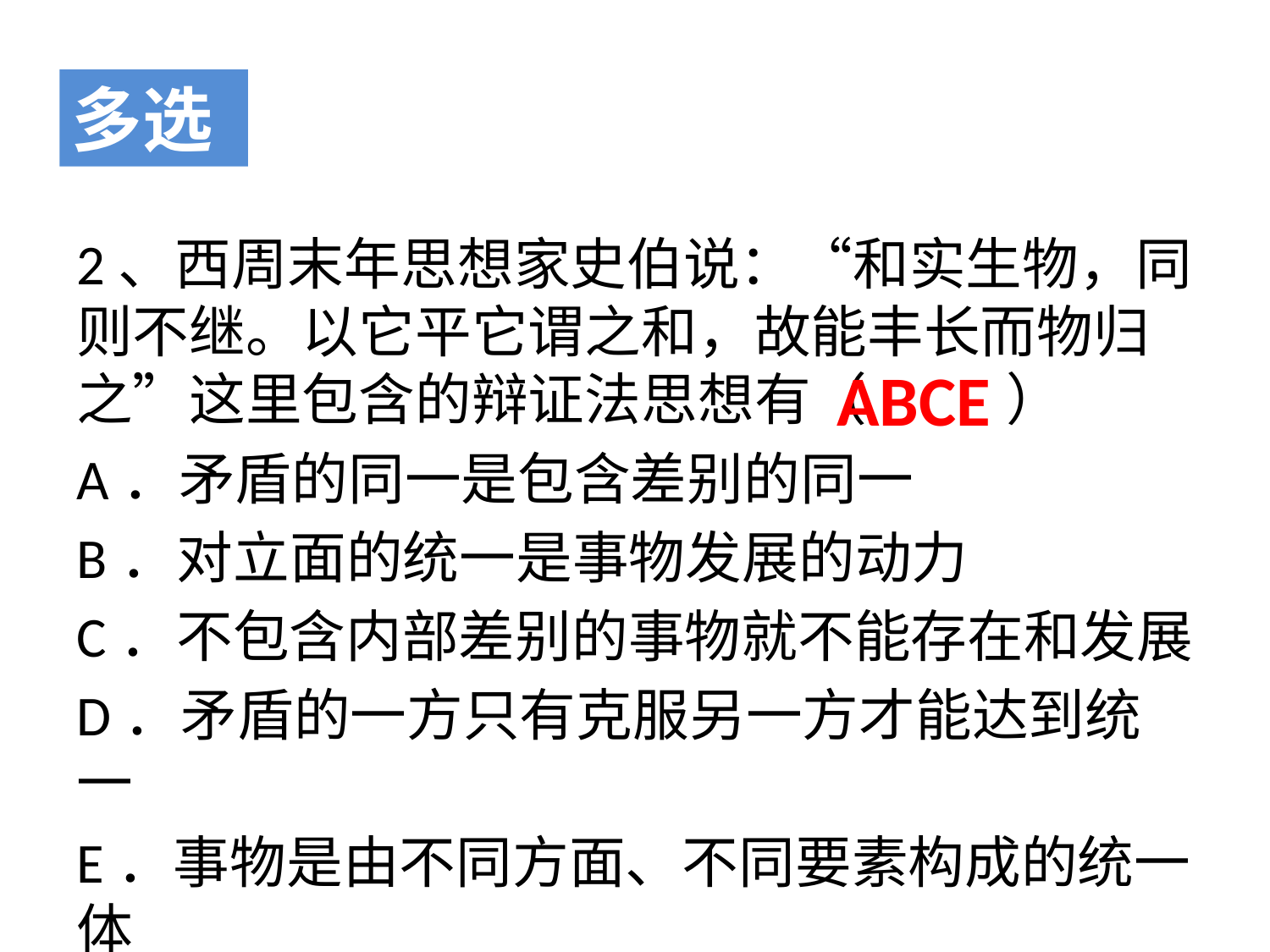

2、西周末年思想家史伯说：“和实生物，同则不继。以它平它谓之和，故能丰长而物归之”这里包含的辩证法思想有（           ）
A．矛盾的同一是包含差别的同一
B．对立面的统一是事物发展的动力
C．不包含内部差别的事物就不能存在和发展
D．矛盾的一方只有克服另一方才能达到统一
E．事物是由不同方面、不同要素构成的统一体

多选
ABCE